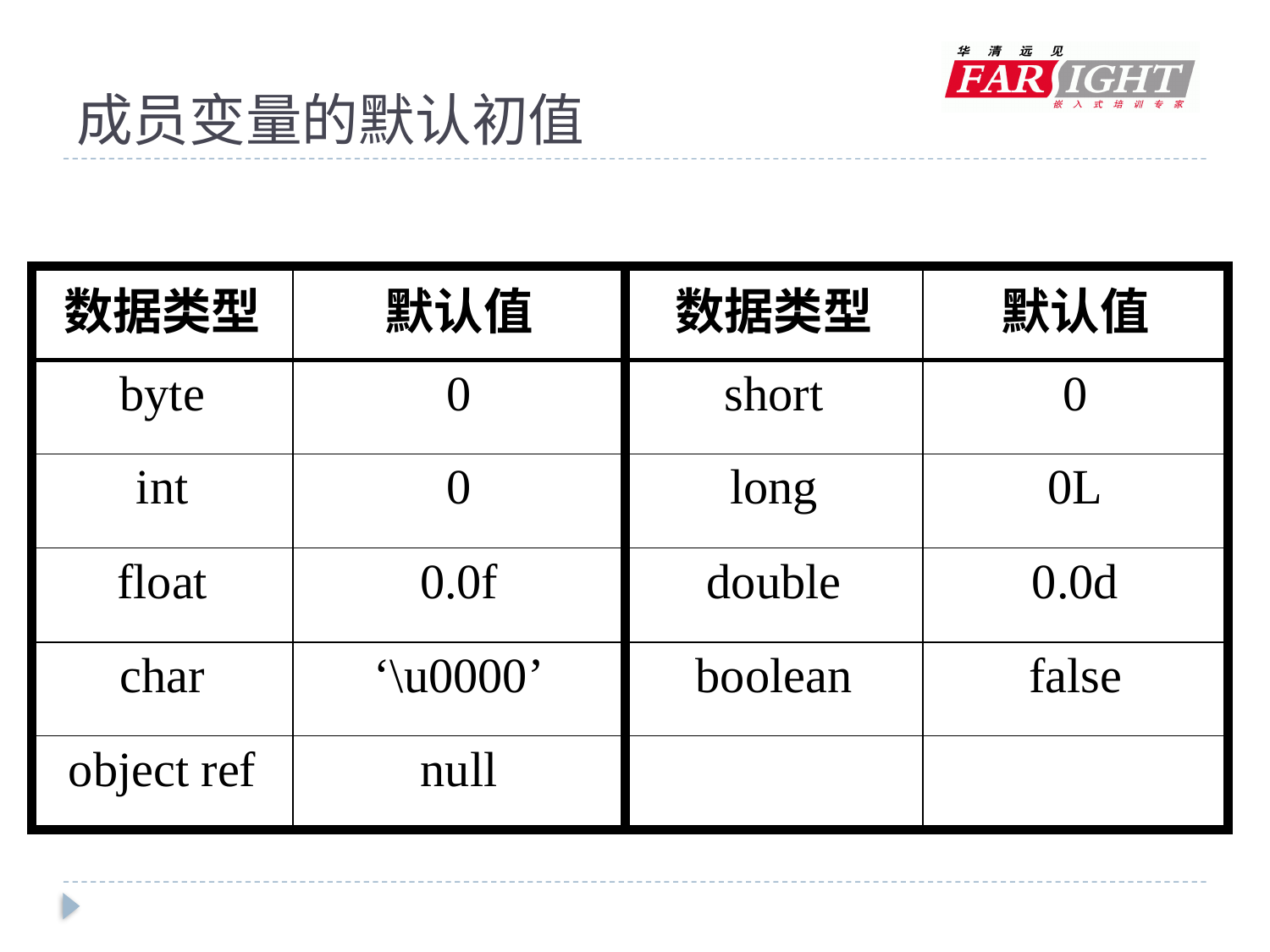

# 成员变量的默认初值
| 数据类型 | 默认值 | 数据类型 | 默认值 |
| --- | --- | --- | --- |
| byte | 0 | short | 0 |
| int | 0 | long | 0L |
| float | 0.0f | double | 0.0d |
| char | ‘\u0000’ | boolean | false |
| object ref | null |  |  |